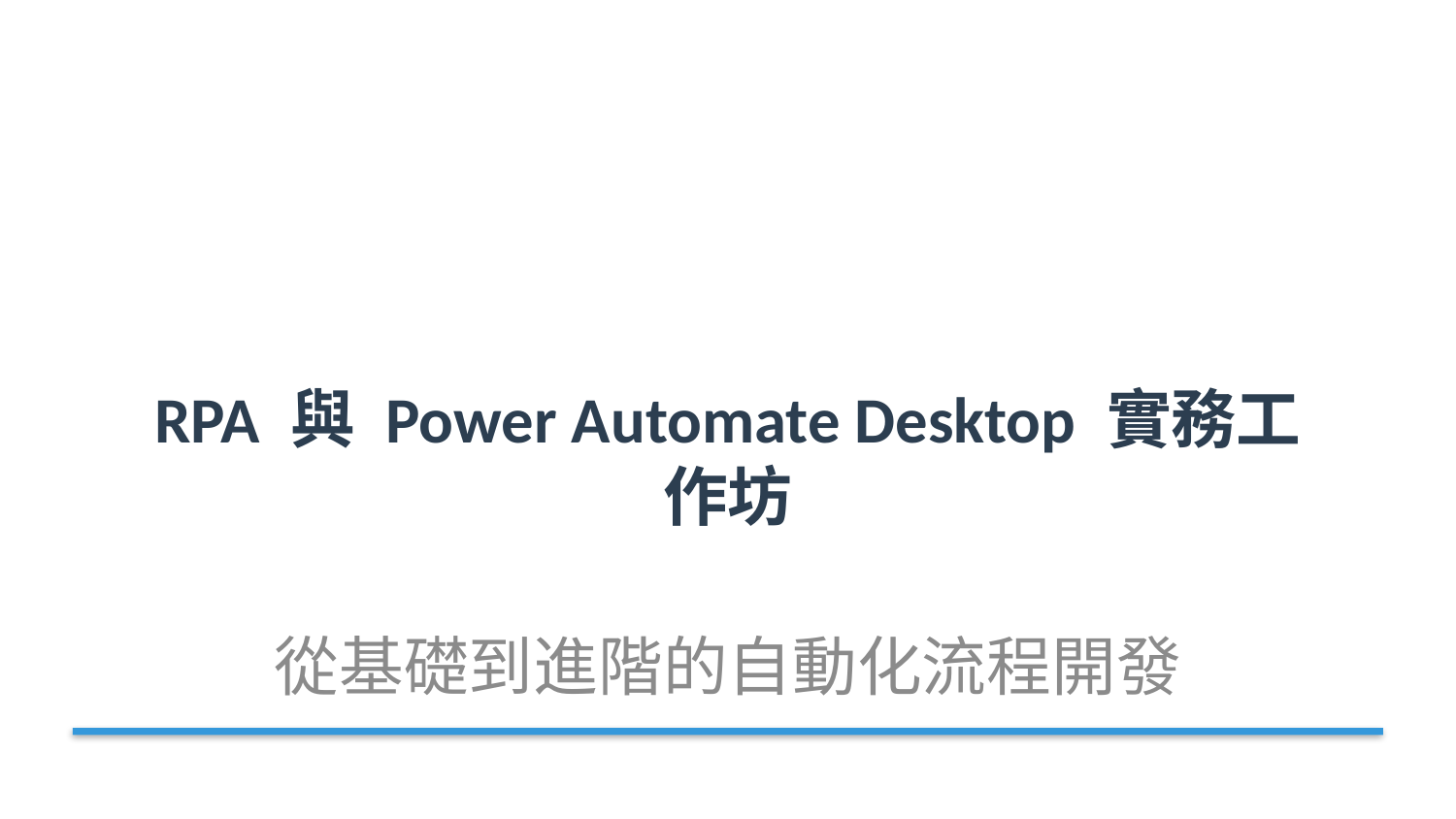

# RPA 與 Power Automate Desktop 實務工作坊
從基礎到進階的自動化流程開發